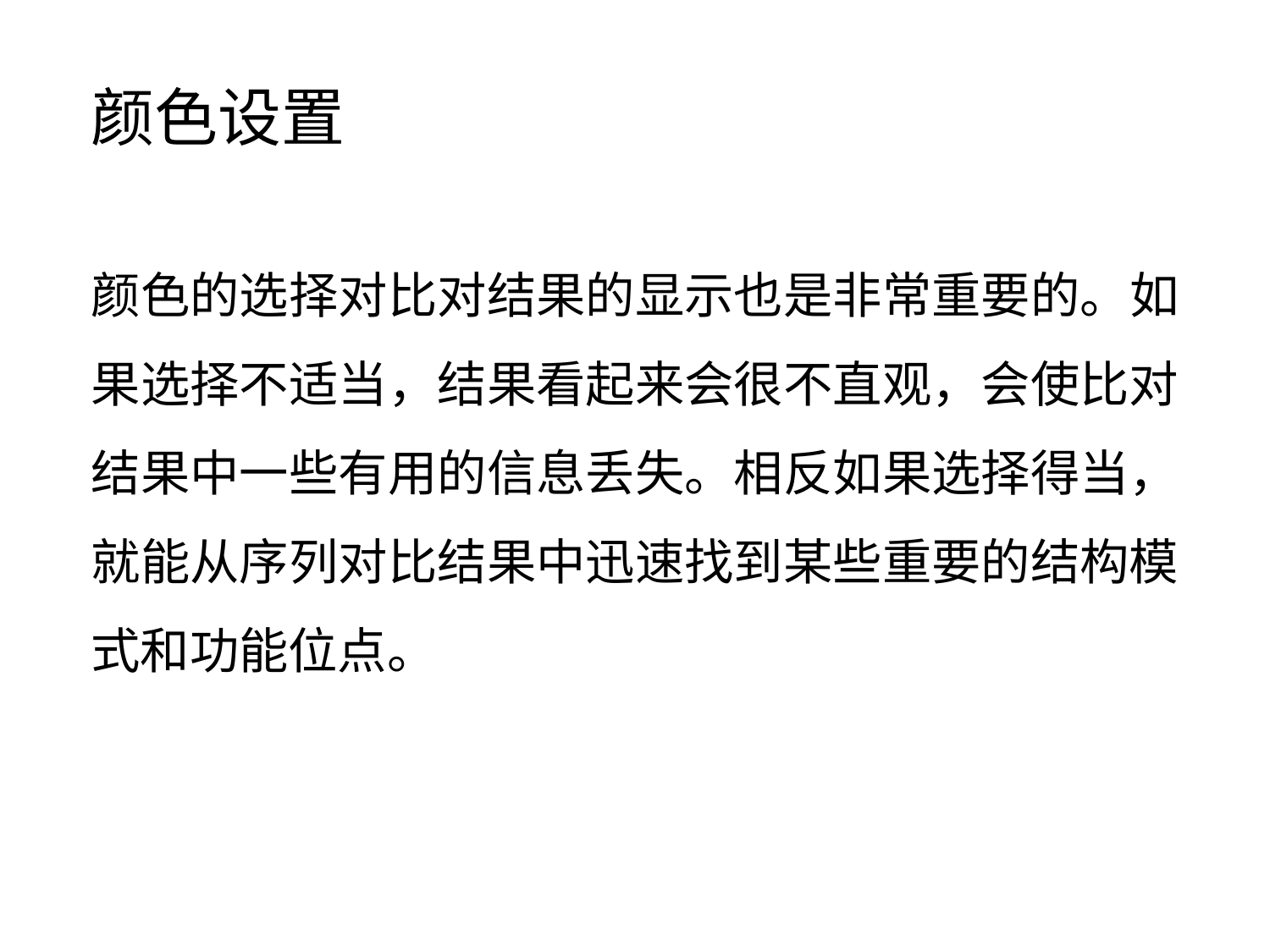

# 颜色设置
颜色的选择对比对结果的显示也是非常重要的。如果选择不适当，结果看起来会很不直观，会使比对结果中一些有用的信息丢失。相反如果选择得当，就能从序列对比结果中迅速找到某些重要的结构模式和功能位点。
78